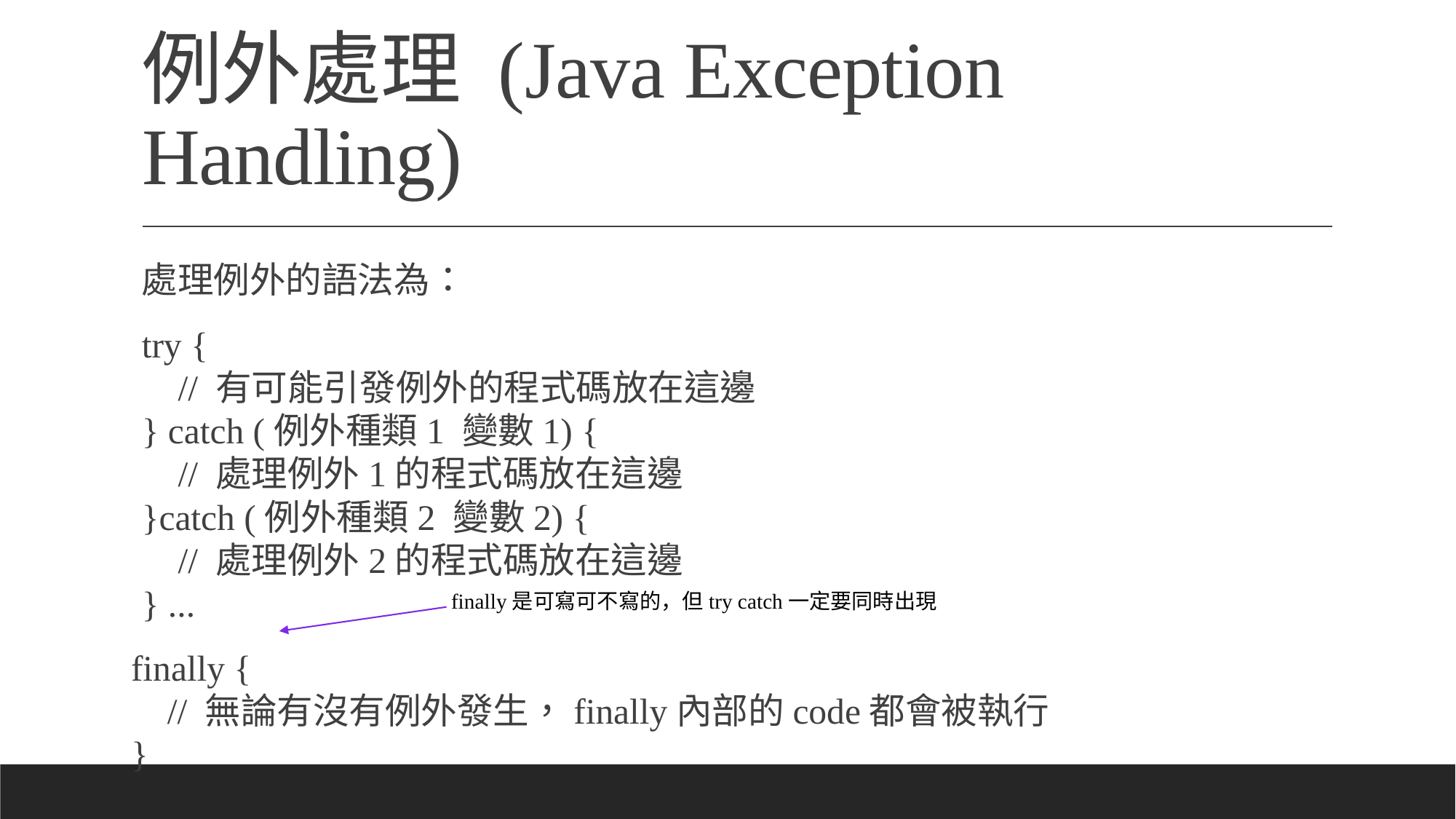

# 例外處理 (Java Exception Handling)
處理例外的語法為：
try {
    // 有可能引發例外的程式碼放在這邊
} catch (例外種類1 變數1) {
    // 處理例外1的程式碼放在這邊
}catch (例外種類2 變數2) {
    // 處理例外2的程式碼放在這邊
} ...
finally {
    // 無論有沒有例外發生，finally內部的code都會被執行
}
finally是可寫可不寫的，但try catch一定要同時出現